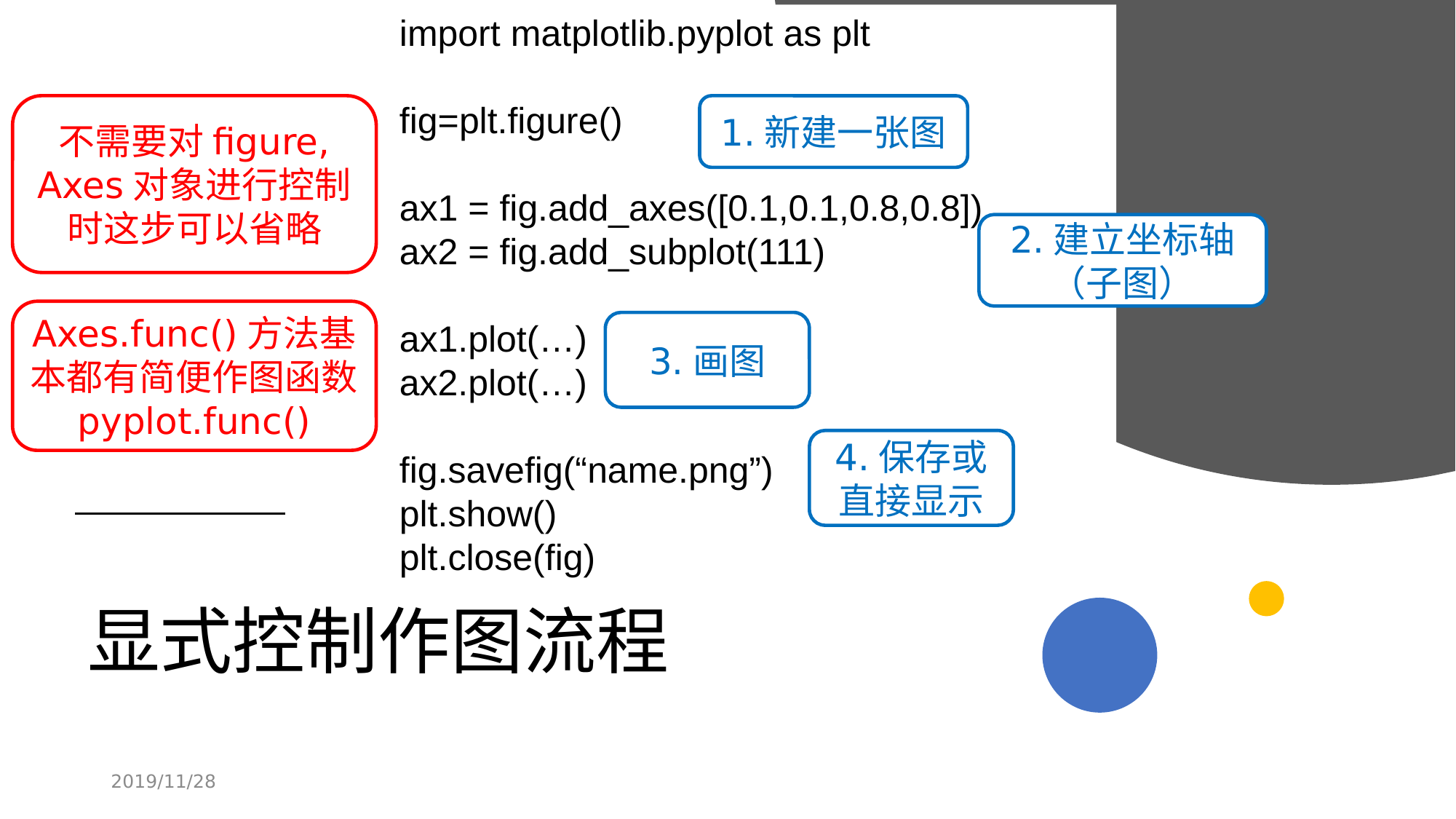

import matplotlib.pyplot as plt

fig=plt.figure()

ax1 = fig.add_axes([0.1,0.1,0.8,0.8])
ax2 = fig.add_subplot(111)

ax1.plot(…)
ax2.plot(…)

fig.savefig(“name.png”)
plt.show()
plt.close(fig)
1.新建一张图
不需要对figure, Axes对象进行控制时这步可以省略
2.建立坐标轴（子图）
Axes.func()方法基本都有简便作图函数pyplot.func()
3.画图
4.保存或直接显示
# 显式控制作图流程

2019/11/28